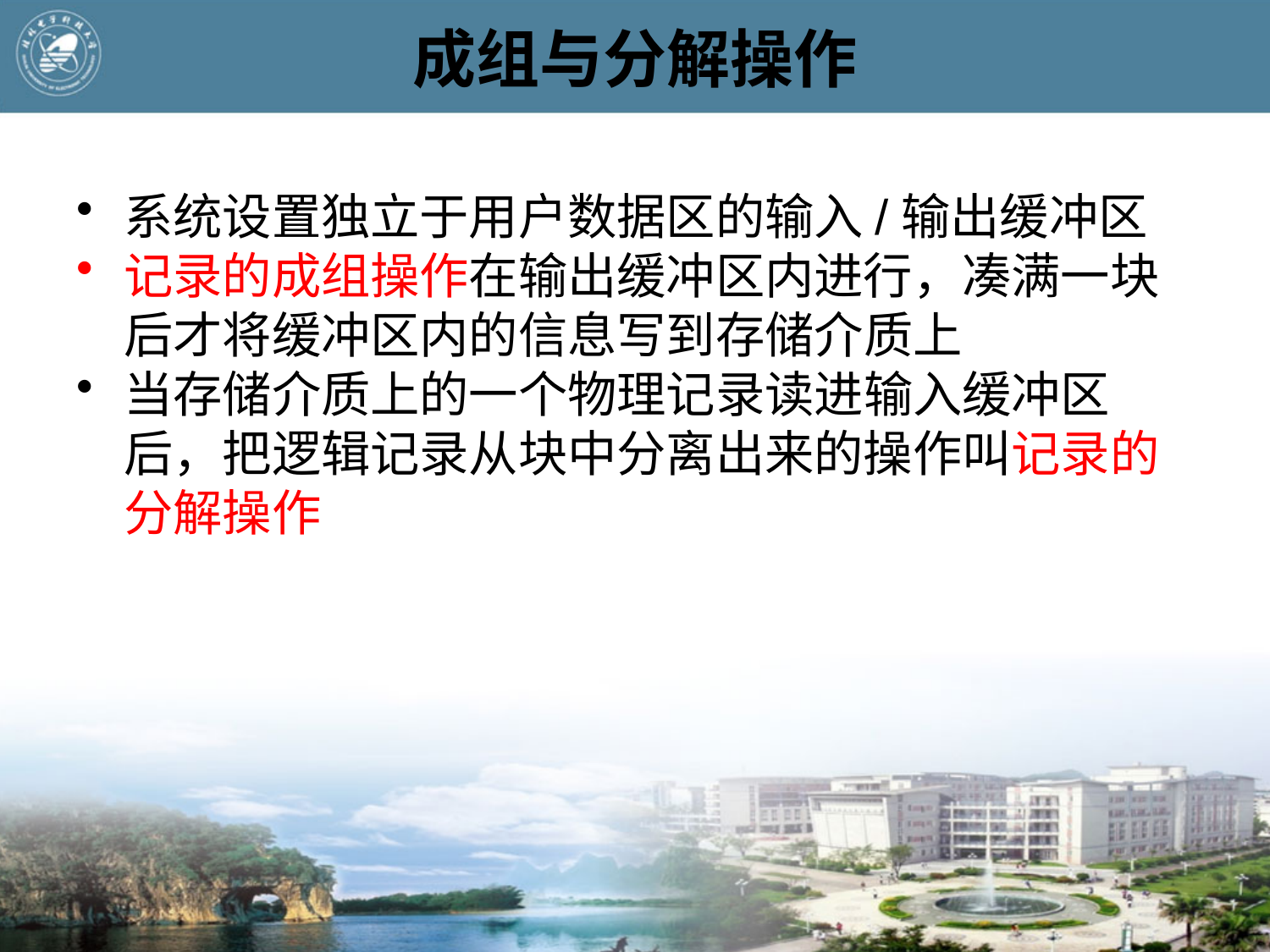

# 成组与分解操作
系统设置独立于用户数据区的输入/输出缓冲区
记录的成组操作在输出缓冲区内进行，凑满一块后才将缓冲区内的信息写到存储介质上
当存储介质上的一个物理记录读进输入缓冲区后，把逻辑记录从块中分离出来的操作叫记录的分解操作